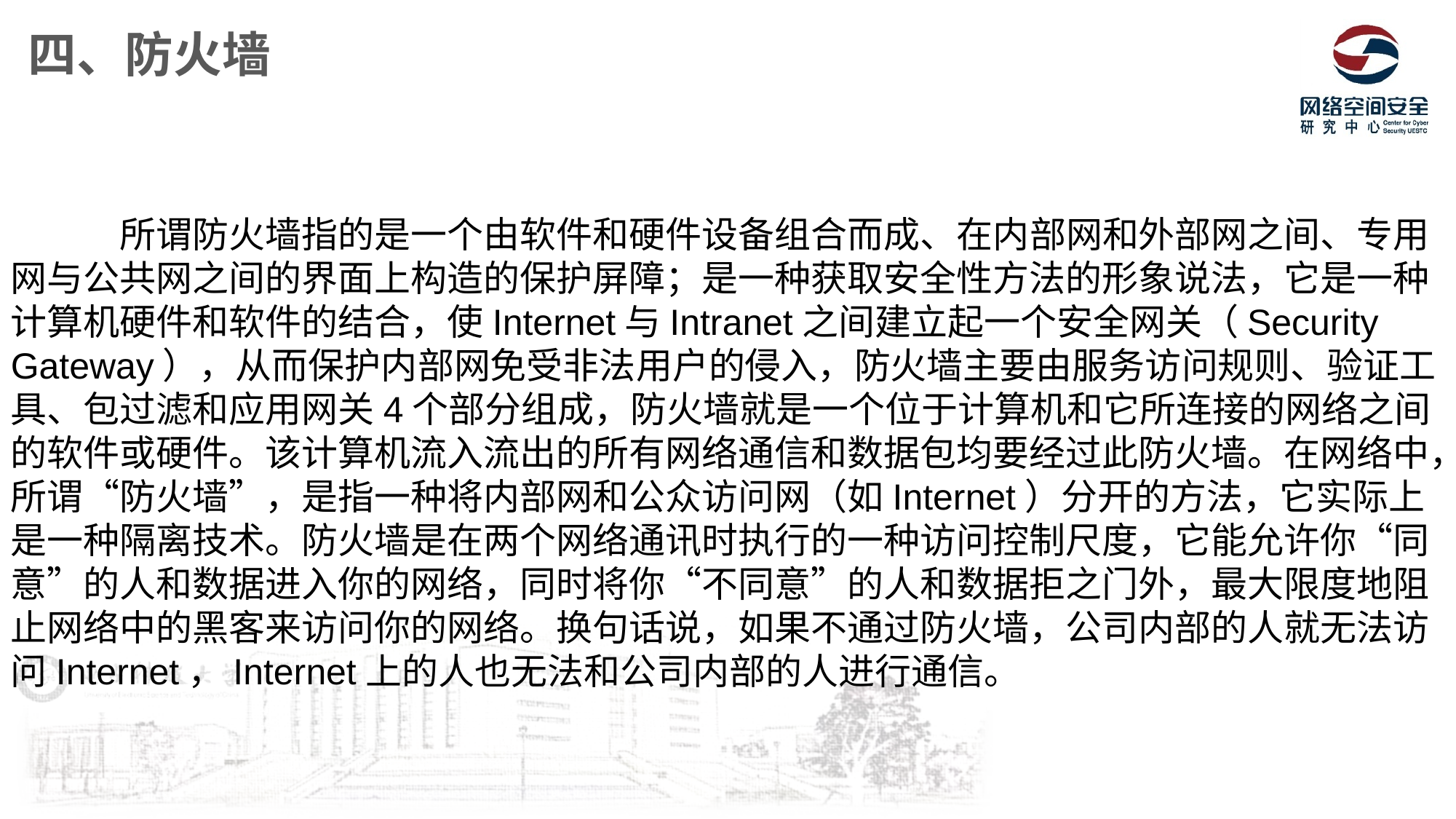

四、防火墙
	所谓防火墙指的是一个由软件和硬件设备组合而成、在内部网和外部网之间、专用网与公共网之间的界面上构造的保护屏障；是一种获取安全性方法的形象说法，它是一种计算机硬件和软件的结合，使Internet与Intranet之间建立起一个安全网关（Security Gateway），从而保护内部网免受非法用户的侵入，防火墙主要由服务访问规则、验证工具、包过滤和应用网关4个部分组成，防火墙就是一个位于计算机和它所连接的网络之间的软件或硬件。该计算机流入流出的所有网络通信和数据包均要经过此防火墙。在网络中，所谓“防火墙”，是指一种将内部网和公众访问网（如Internet）分开的方法，它实际上是一种隔离技术。防火墙是在两个网络通讯时执行的一种访问控制尺度，它能允许你“同意”的人和数据进入你的网络，同时将你“不同意”的人和数据拒之门外，最大限度地阻止网络中的黑客来访问你的网络。换句话说，如果不通过防火墙，公司内部的人就无法访问Internet，Internet上的人也无法和公司内部的人进行通信。